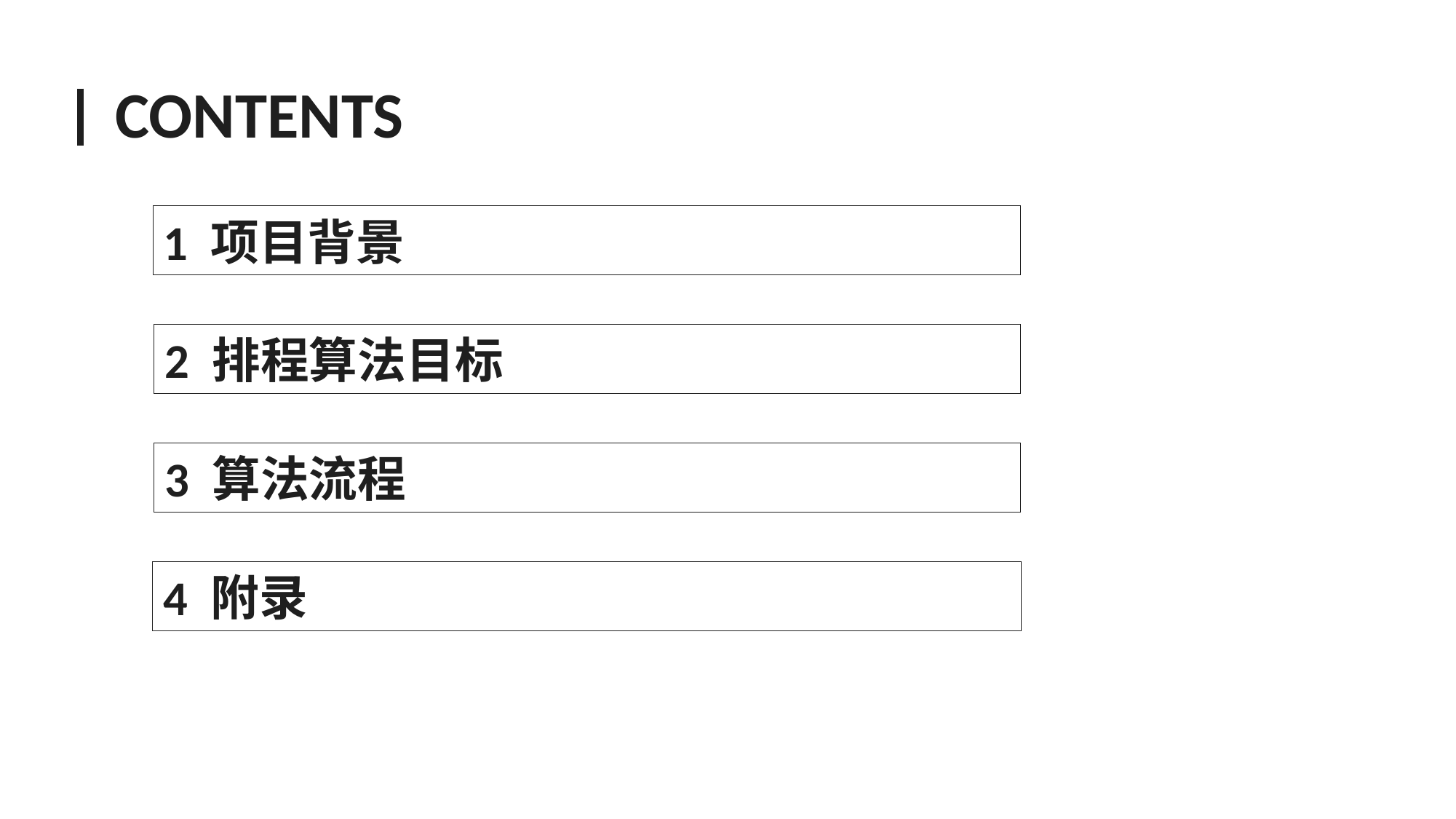

CONTENTS
1 项目背景
2 排程算法目标
3 算法流程
4 附录